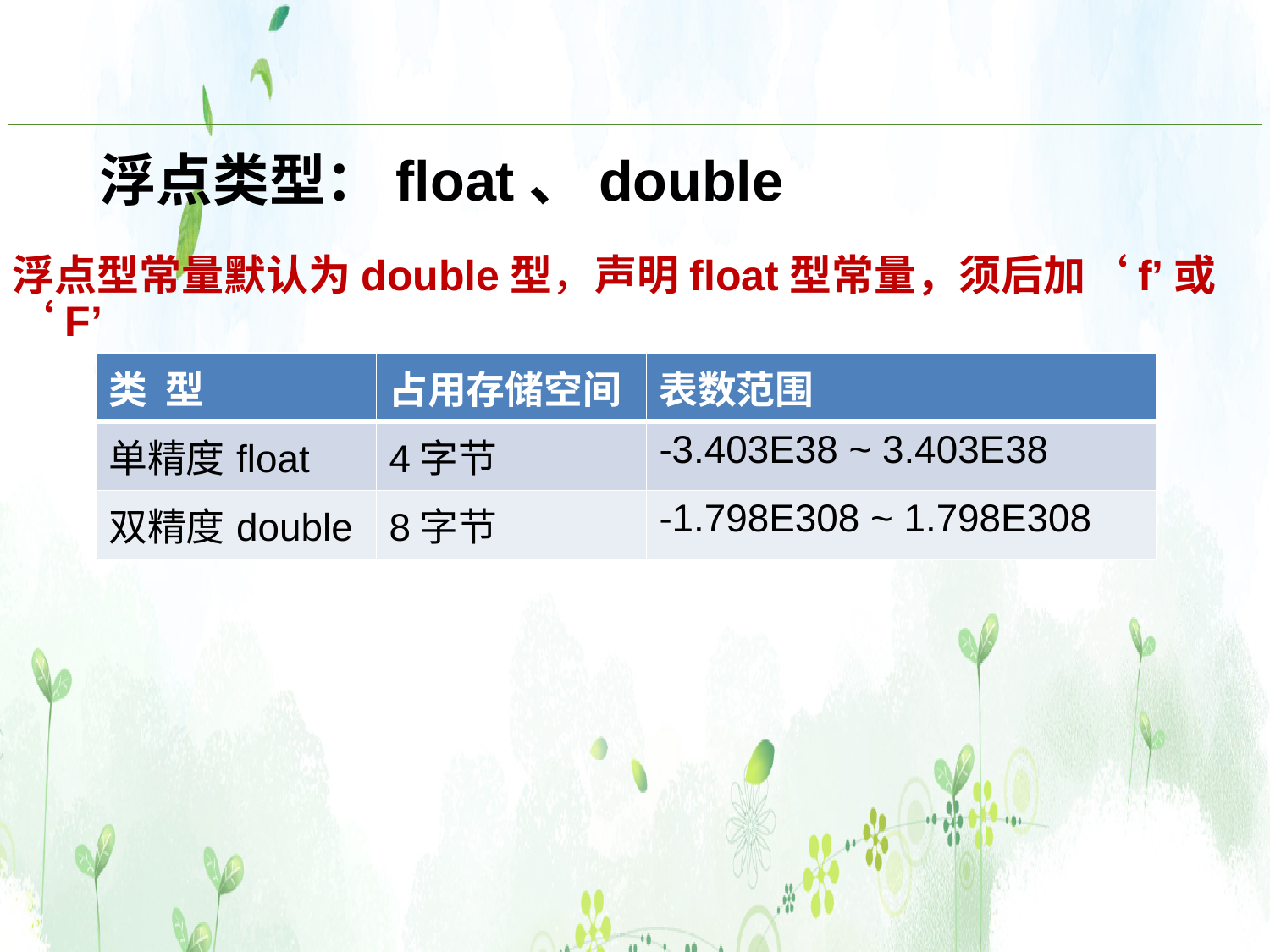

# 浮点类型：float、double
浮点型常量默认为double型，声明float型常量，须后加‘f’或‘F’

| 类 型 | 占用存储空间 | 表数范围 |
| --- | --- | --- |
| 单精度float | 4字节 | -3.403E38 ~ 3.403E38 |
| 双精度double | 8字节 | -1.798E308 ~ 1.798E308 |